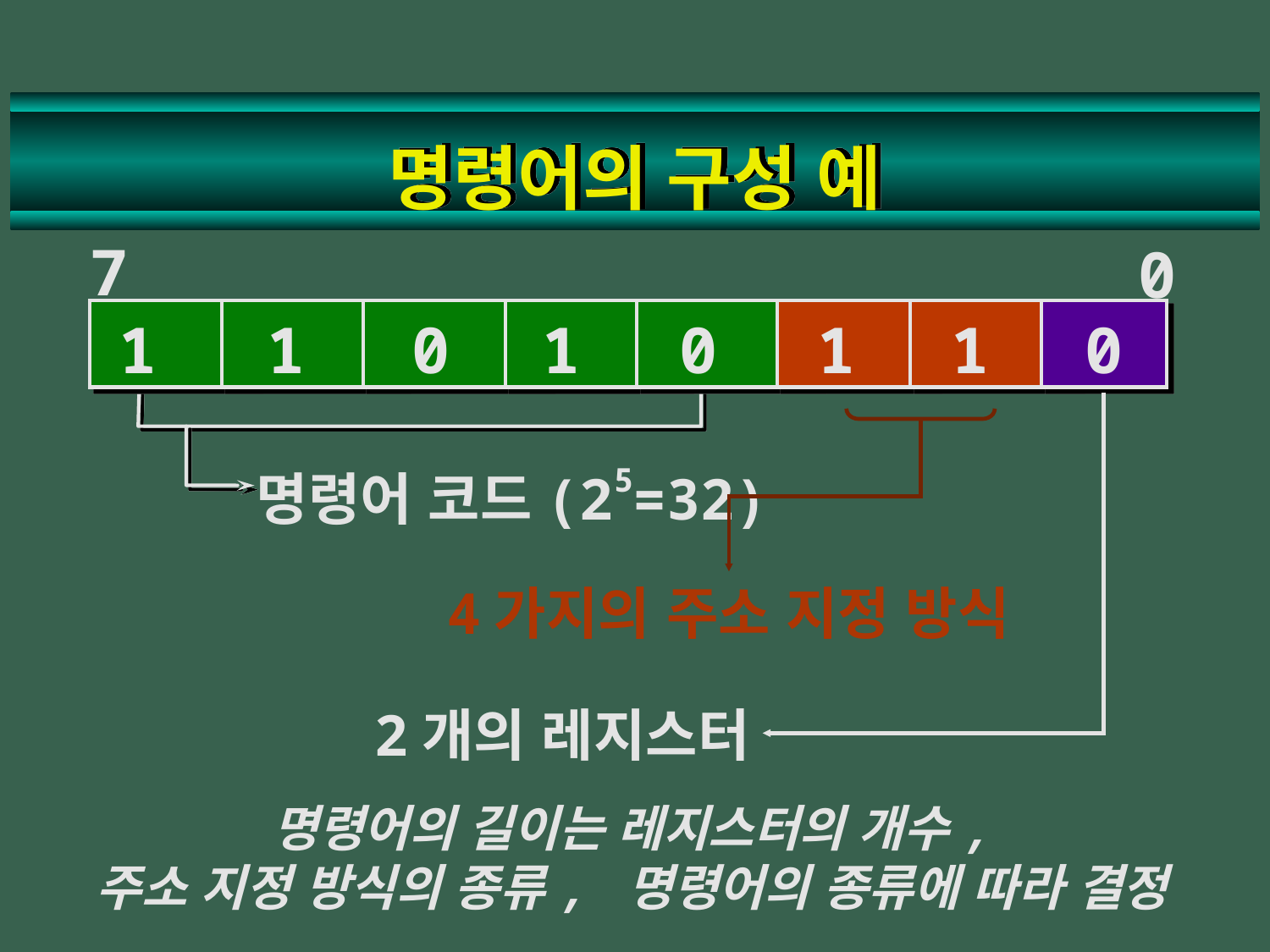

# 명령어의 구성 예
7
0

1
1
0
1
0
1
1
0

명령어 코드(25=32)
4가지의 주소 지정 방식
2개의 레지스터
명령어의 길이는 레지스터의 개수,
주소 지정 방식의 종류, 명령어의 종류에 따라 결정